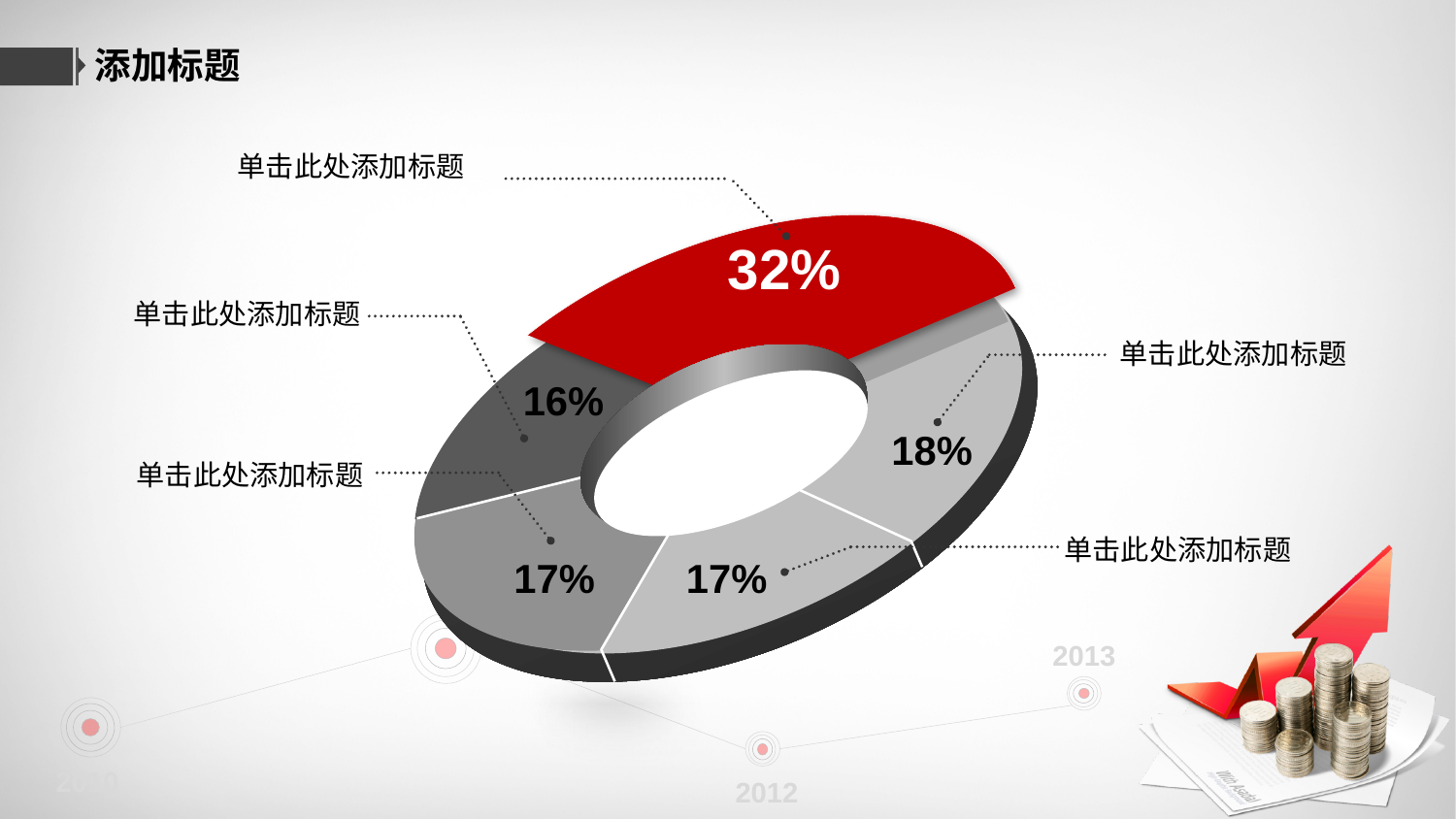

添加标题

单击此处添加标题

32%
16%
18%
17%
17%
单击此处添加标题

单击此处添加标题

单击此处添加标题

单击此处添加标题